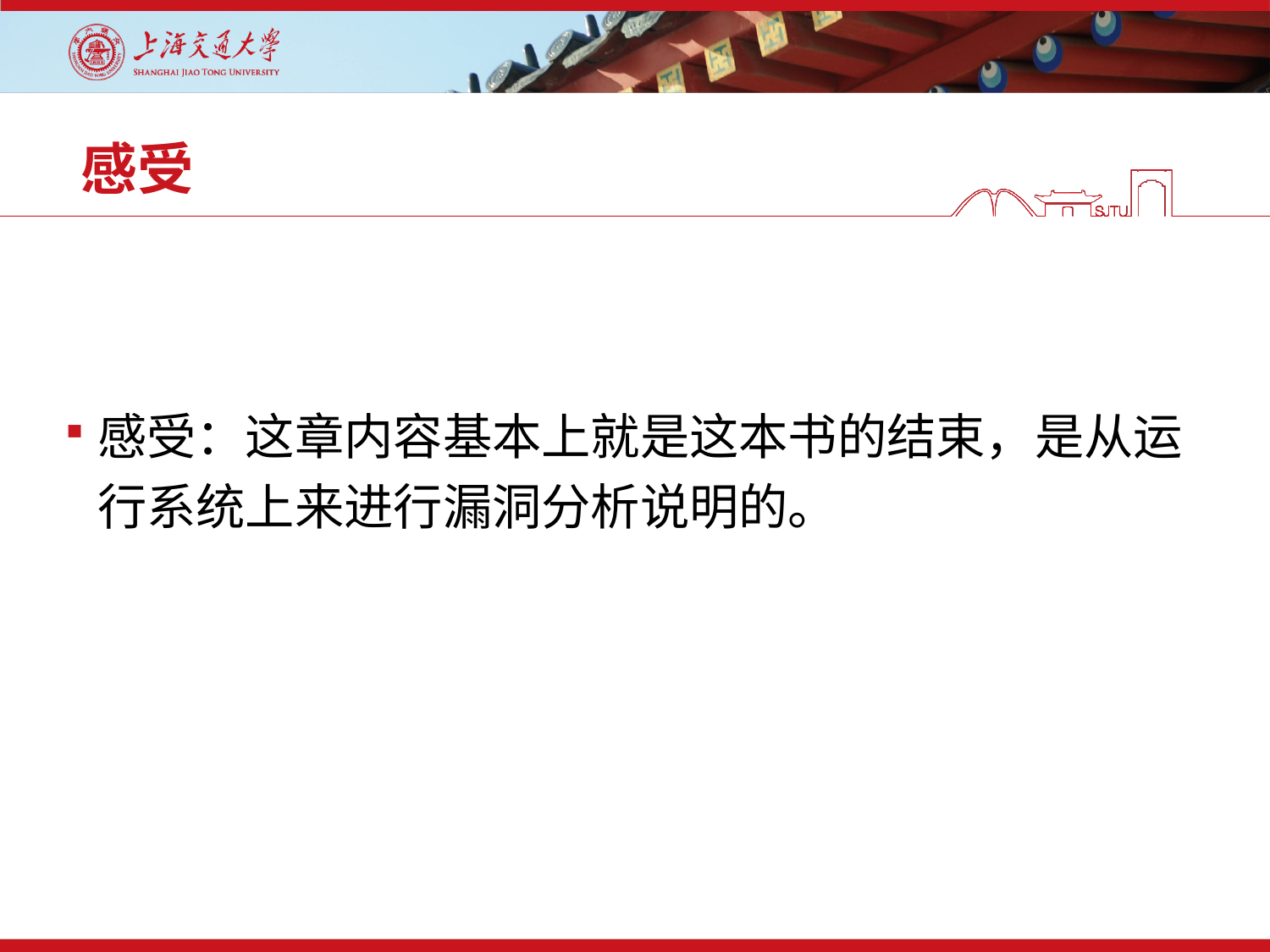

# 感受
感受：这章内容基本上就是这本书的结束，是从运行系统上来进行漏洞分析说明的。